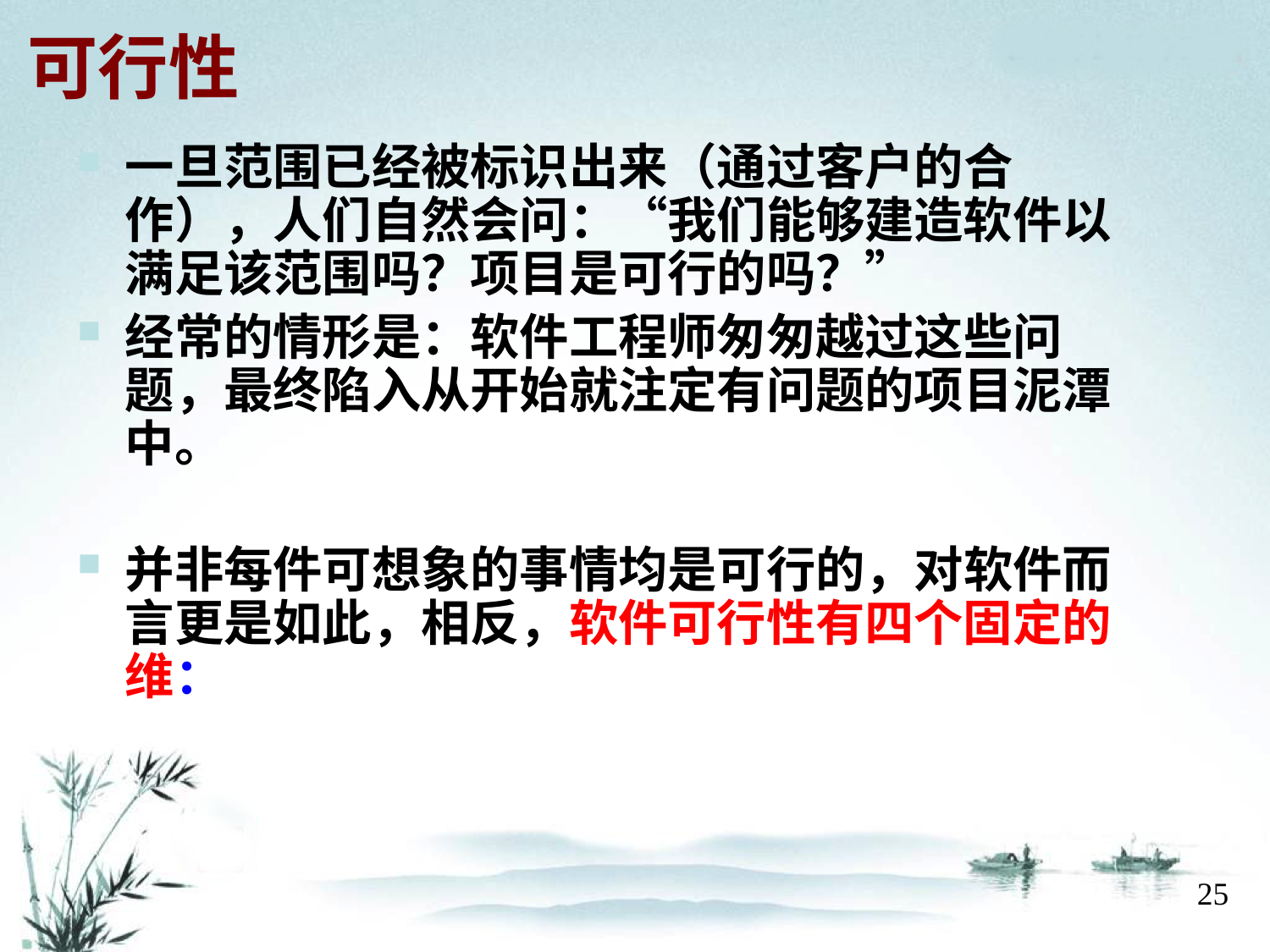

# 可行性
一旦范围已经被标识出来（通过客户的合作），人们自然会问：“我们能够建造软件以满足该范围吗？项目是可行的吗？”
经常的情形是：软件工程师匆匆越过这些问题，最终陷入从开始就注定有问题的项目泥潭中。

并非每件可想象的事情均是可行的，对软件而言更是如此，相反，软件可行性有四个固定的维：
25